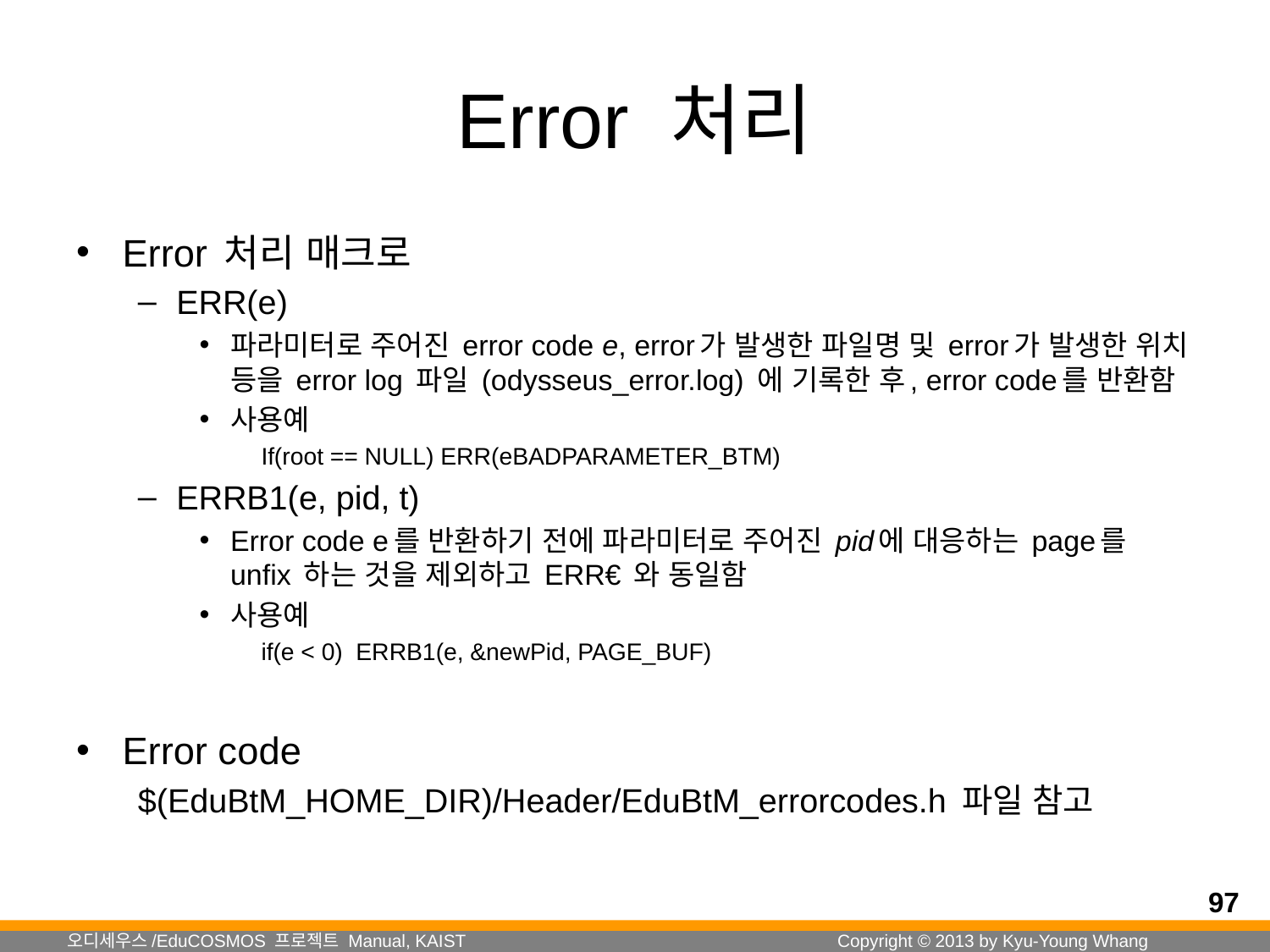

# Error 처리
Error 처리 매크로
ERR(e)
파라미터로 주어진 error code e, error가 발생한 파일명 및 error가 발생한 위치 등을 error log 파일 (odysseus_error.log) 에 기록한 후, error code를 반환함
사용예
If(root == NULL) ERR(eBADPARAMETER_BTM)
ERRB1(e, pid, t)
Error code e를 반환하기 전에 파라미터로 주어진 pid에 대응하는 page를 unfix 하는 것을 제외하고 ERR€ 와 동일함
사용예
if(e < 0)  ERRB1(e, &newPid, PAGE_BUF)

Error code
$(EduBtM_HOME_DIR)/Header/EduBtM_errorcodes.h 파일 참고